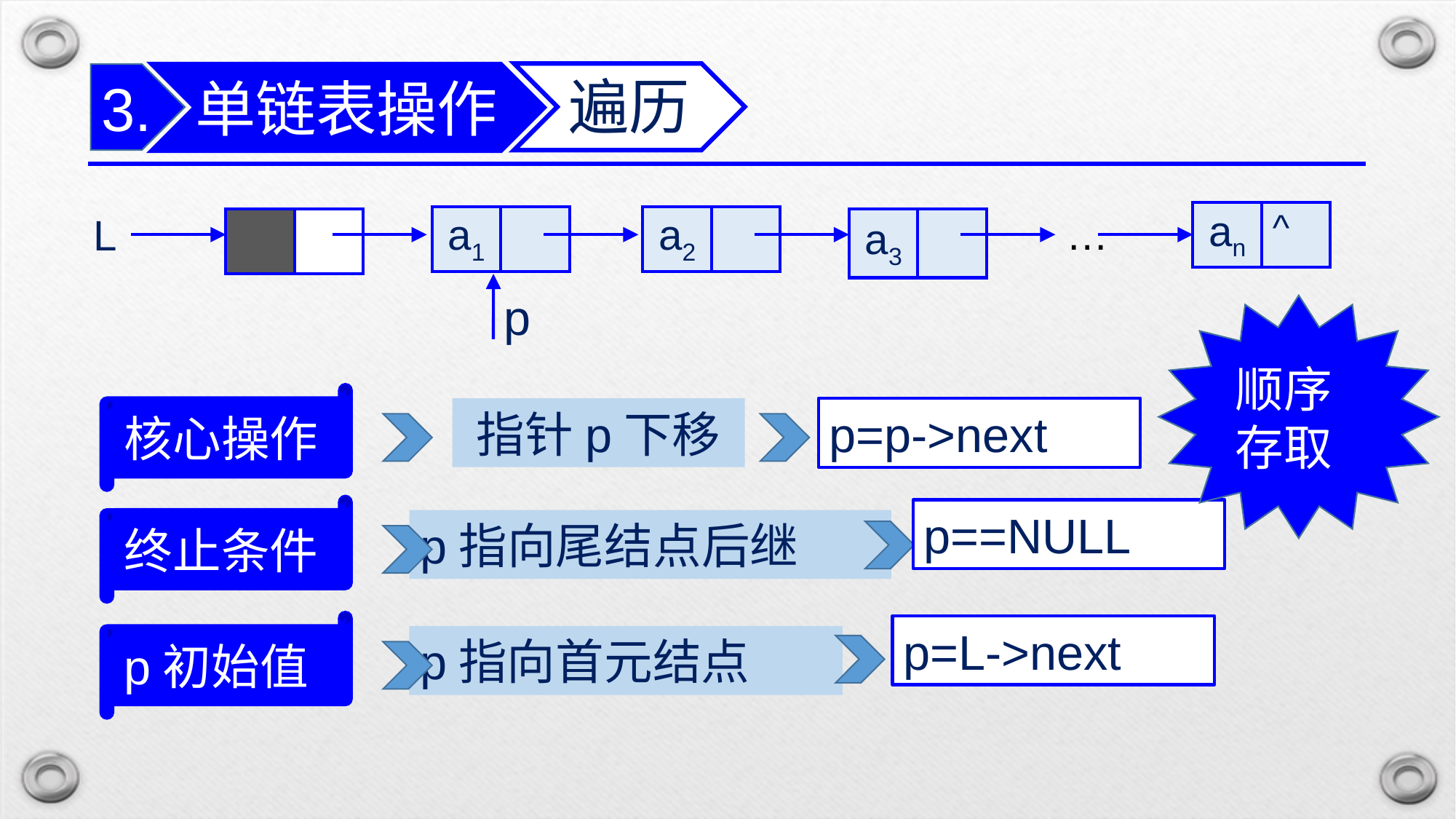

单链表操作

遍历
3.
| an | ^ |
| --- | --- |
…
L
…
| a1 |  |
| --- | --- |
| a2 |  |
| --- | --- |
| a3 |  |
| --- | --- |
|  |  |
| --- | --- |

p
顺序存取
核心操作
p=p->next
指针p下移

终止条件
p==NULL
p指向尾结点后继

p初始值
p=L->next
p指向首元结点